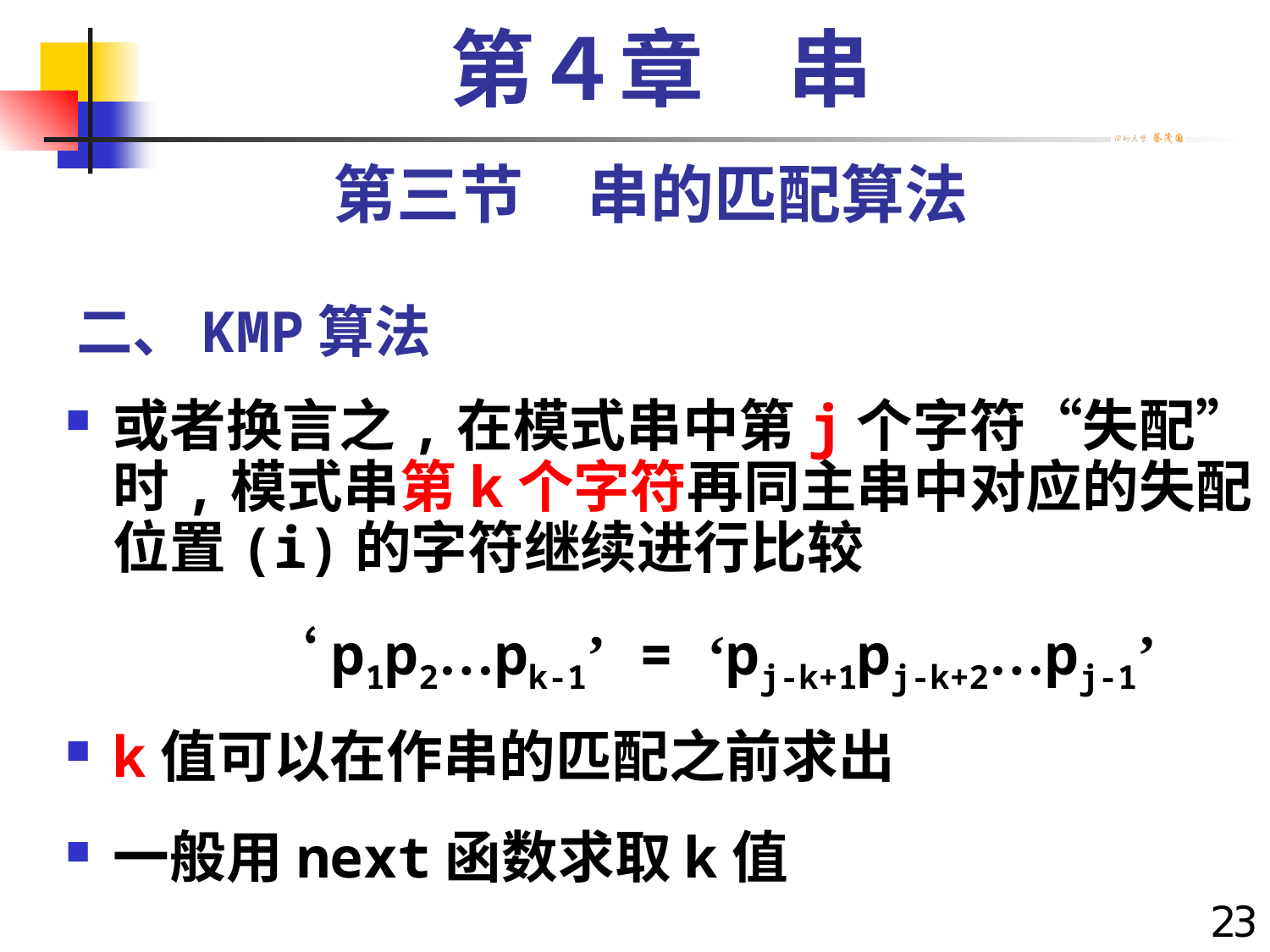

第４章　串
第三节　串的匹配算法
# 二、KMP算法
或者换言之,在模式串中第j个字符“失配”时,模式串第k个字符再同主串中对应的失配位置(i)的字符继续进行比较
 　　　‘p1p2…pk-1’ = ‘pj-k+1pj-k+2…pj-1’
k值可以在作串的匹配之前求出
一般用next函数求取k值
23